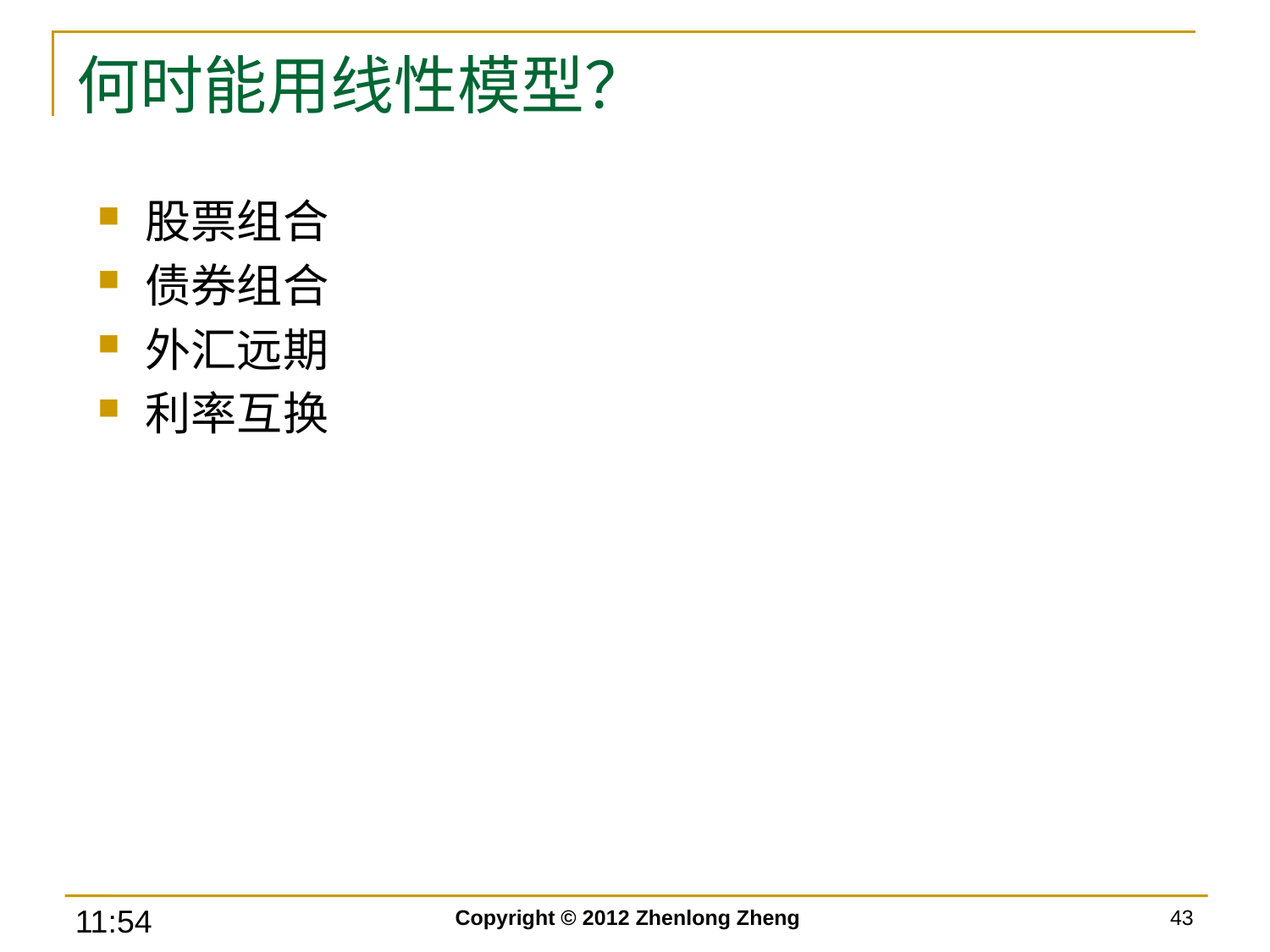

# 何时能用线性模型？
股票组合
债券组合
外汇远期
利率互换
Copyright © 2012 Zhenlong Zheng
43